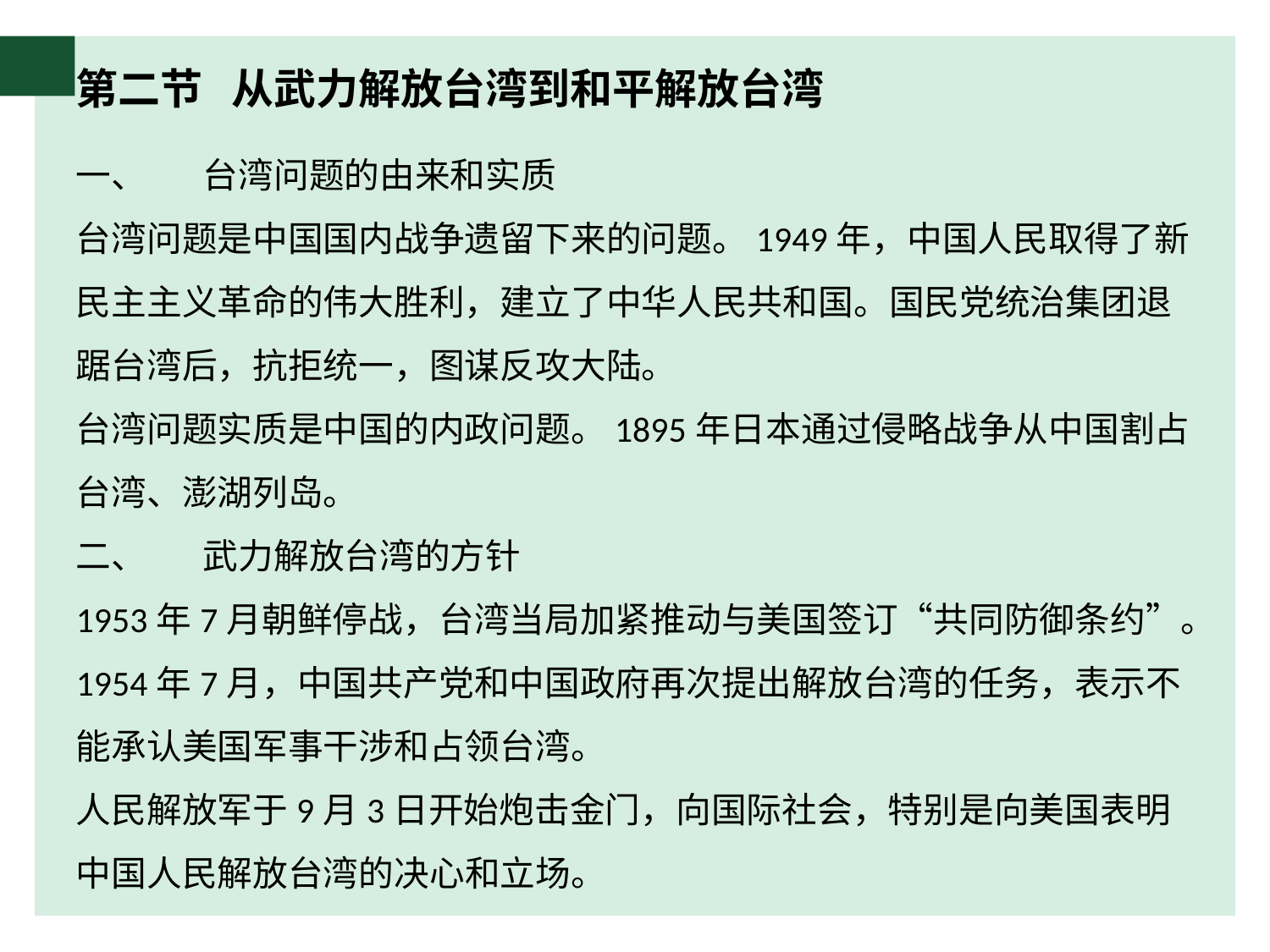

# 第二节   从武力解放台湾到和平解放台湾
一、	台湾问题的由来和实质
台湾问题是中国国内战争遗留下来的问题。1949年，中国人民取得了新民主主义革命的伟大胜利，建立了中华人民共和国。国民党统治集团退踞台湾后，抗拒统一，图谋反攻大陆。
台湾问题实质是中国的内政问题。1895年日本通过侵略战争从中国割占台湾、澎湖列岛。
二、	武力解放台湾的方针
1953年7月朝鲜停战，台湾当局加紧推动与美国签订“共同防御条约”。1954年7月，中国共产党和中国政府再次提出解放台湾的任务，表示不能承认美国军事干涉和占领台湾。
人民解放军于9月3日开始炮击金门，向国际社会，特别是向美国表明中国人民解放台湾的决心和立场。